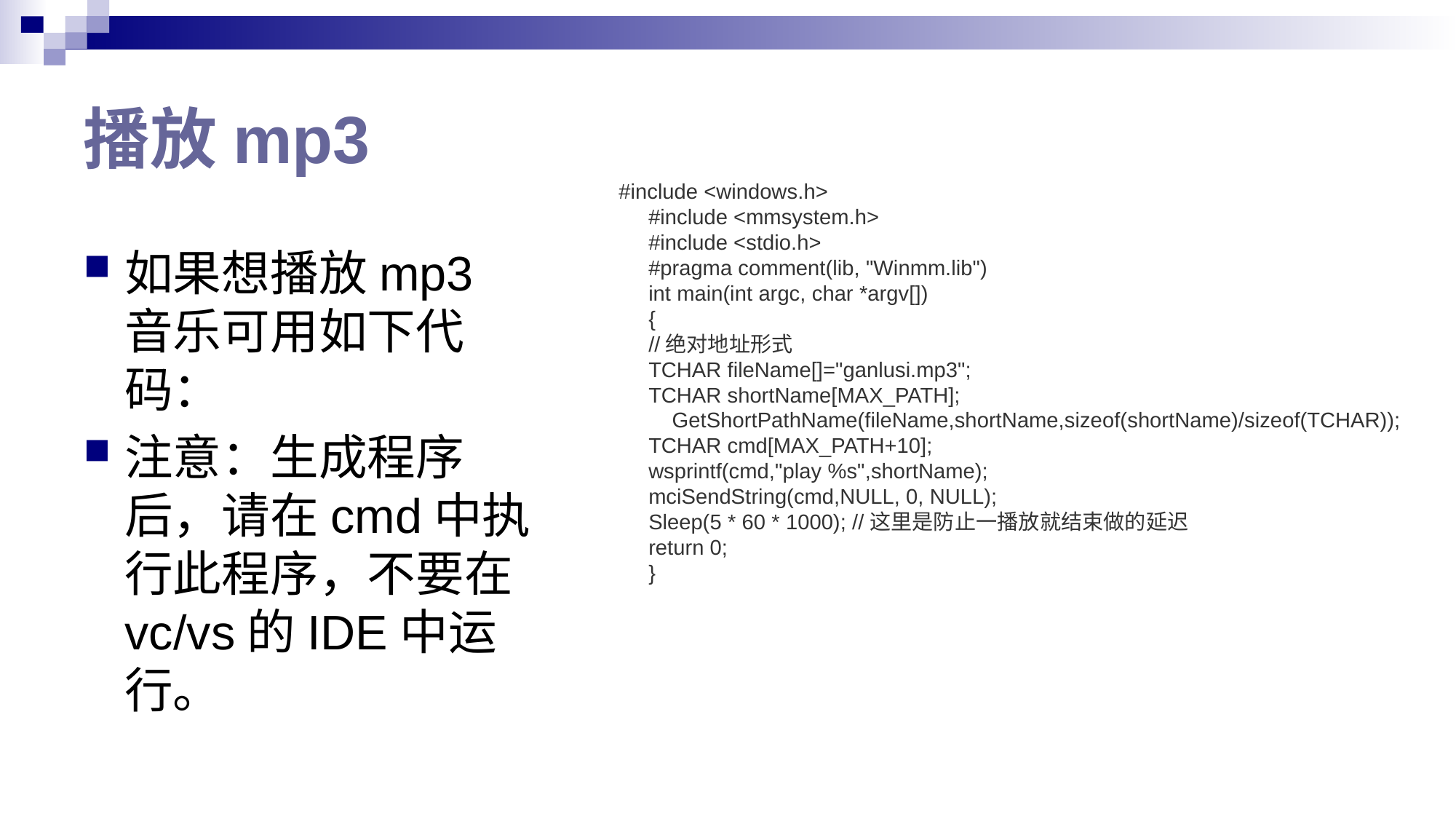

# 播放mp3
   #include <windows.h>
　　#include <mmsystem.h>
　　#include <stdio.h>
　　#pragma comment(lib, "Winmm.lib")
　　int main(int argc, char *argv[])
　　{
　　//绝对地址形式
　　TCHAR fileName[]="ganlusi.mp3";
　　TCHAR shortName[MAX_PATH];
　　     GetShortPathName(fileName,shortName,sizeof(shortName)/sizeof(TCHAR));
　　TCHAR cmd[MAX_PATH+10];
　　wsprintf(cmd,"play %s",shortName);
　　mciSendString(cmd,NULL, 0, NULL);
　　Sleep(5 * 60 * 1000); //这里是防止一播放就结束做的延迟
　　return 0;
　　}
如果想播放mp3音乐可用如下代码：
注意：生成程序后，请在cmd中执行此程序，不要在vc/vs的IDE中运行。